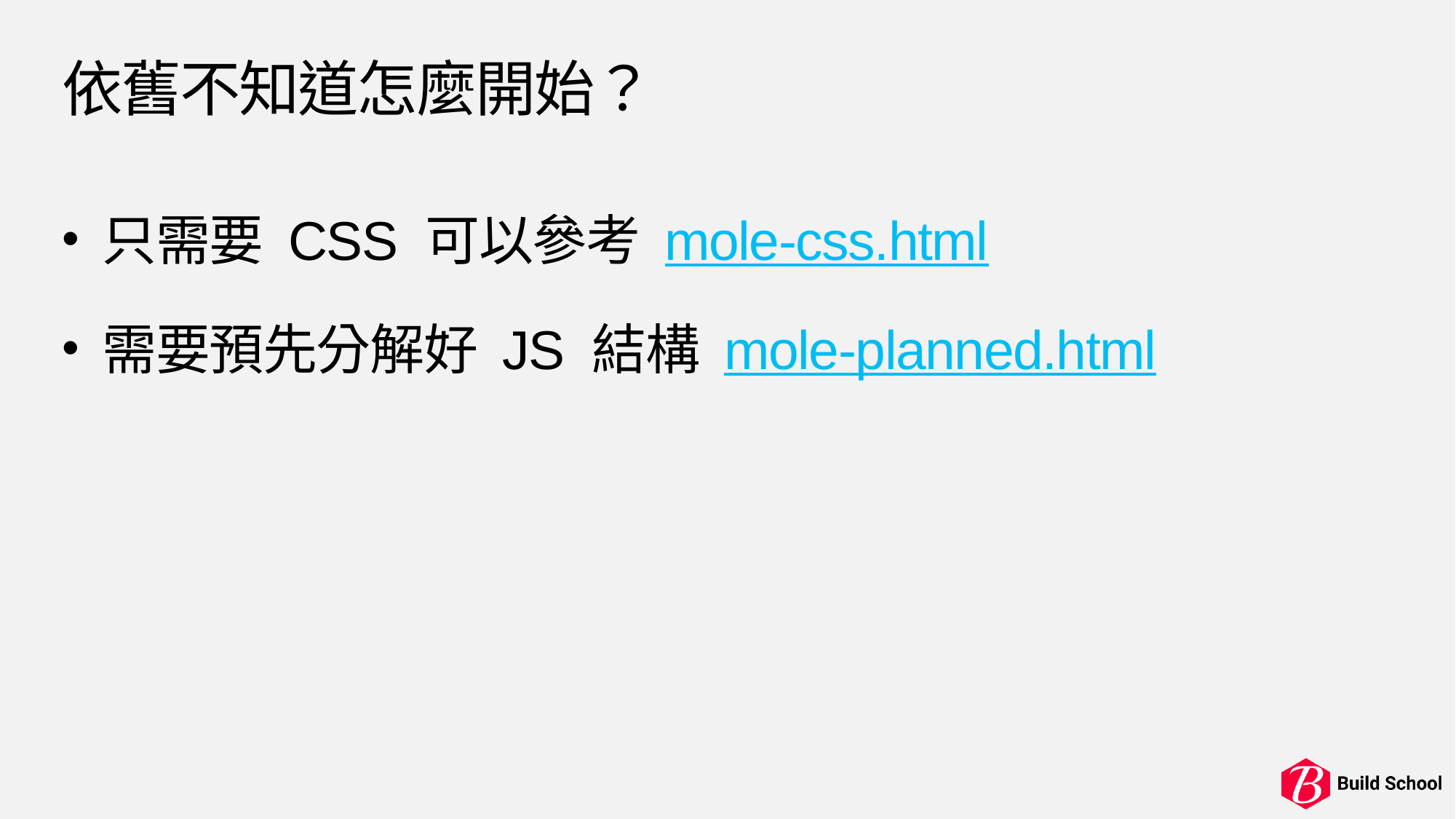

# 依舊不知道怎麼開始？
只需要 CSS 可以參考 mole-css.html
需要預先分解好 JS 結構 mole-planned.html